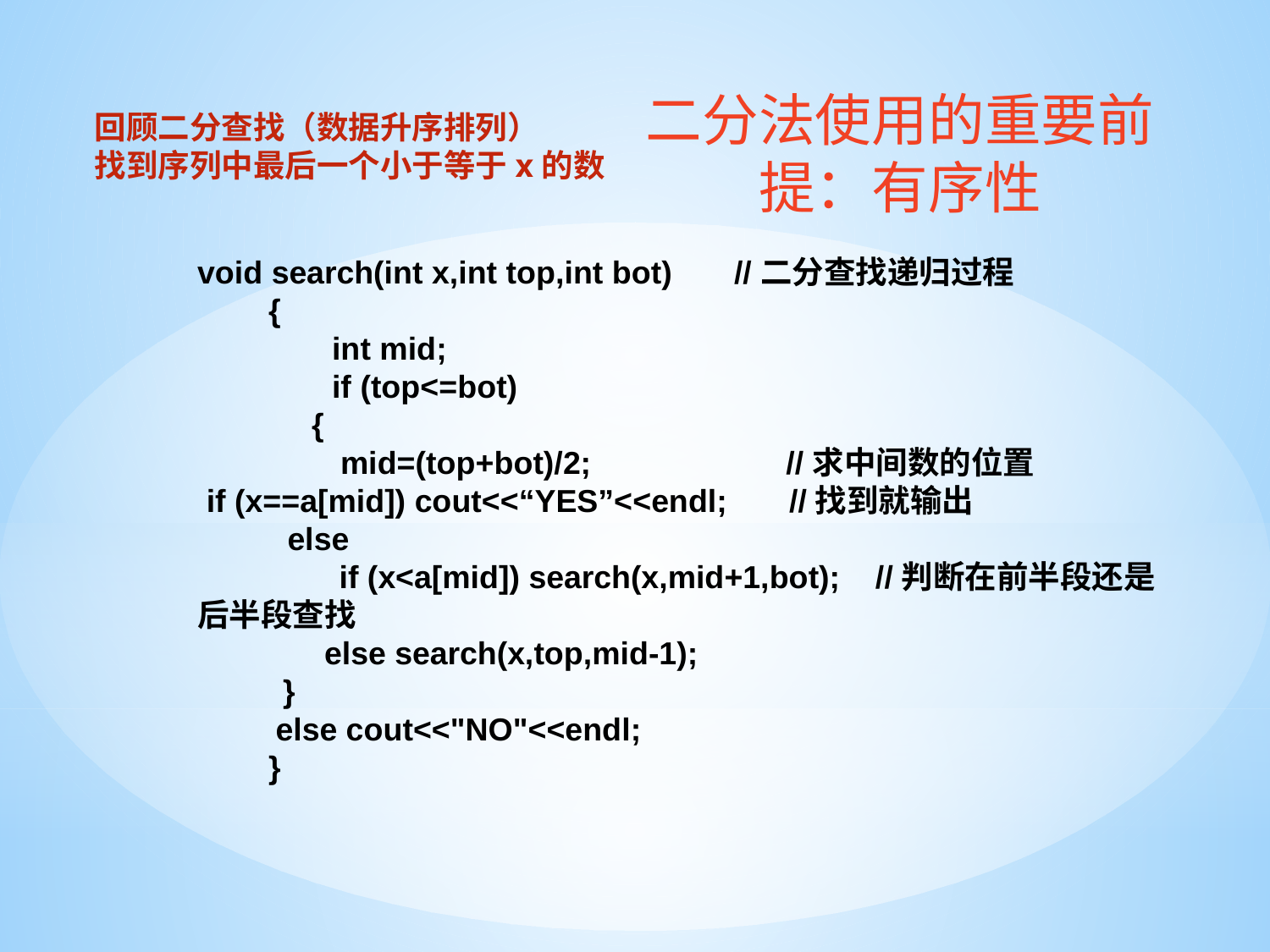

二分法使用的重要前提：有序性
回顾二分查找（数据升序排列）
找到序列中最后一个小于等于x的数
void search(int x,int top,int bot)       //二分查找递归过程
　　{
　　　　int mid;
　　　　if (top<=bot)
　　      {
　　          mid=(top+bot)/2;                      //求中间数的位置
 if (x==a[mid]) cout<<“YES”<<endl;       //找到就输出
  　    else
　　   	 if (x<a[mid]) search(x,mid+1,bot);    //判断在前半段还是后半段查找
　　    	else search(x,top,mid-1);
　　  }
　　 else cout<<"NO"<<endl;
　　}